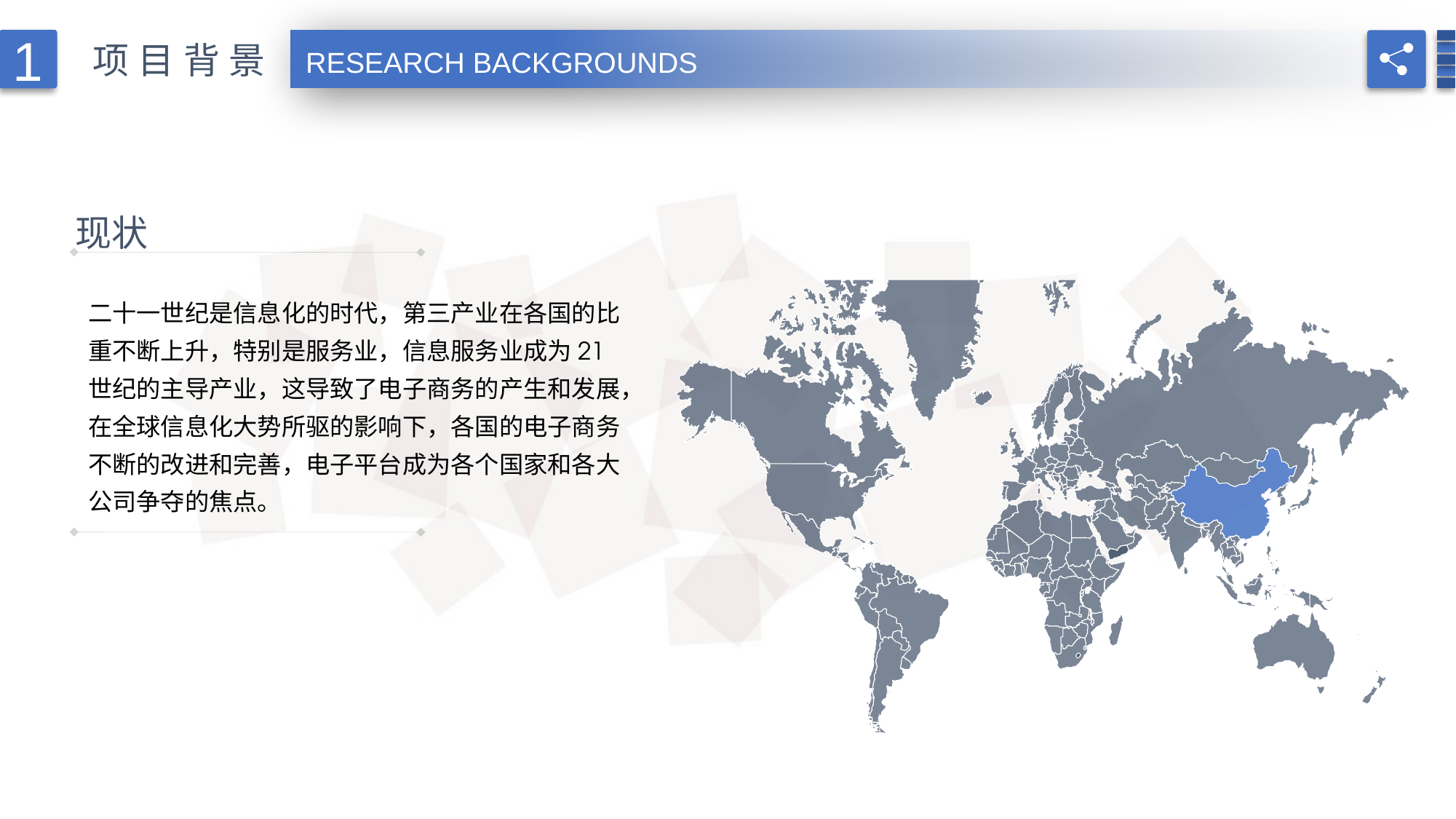

1

项目背景
RESEARCH BACKGROUNDS
现状

二十一世纪是信息化的时代，第三产业在各国的比重不断上升，特别是服务业，信息服务业成为21世纪的主导产业，这导致了电子商务的产生和发展，在全球信息化大势所驱的影响下，各国的电子商务不断的改进和完善，电子平台成为各个国家和各大公司争夺的焦点。